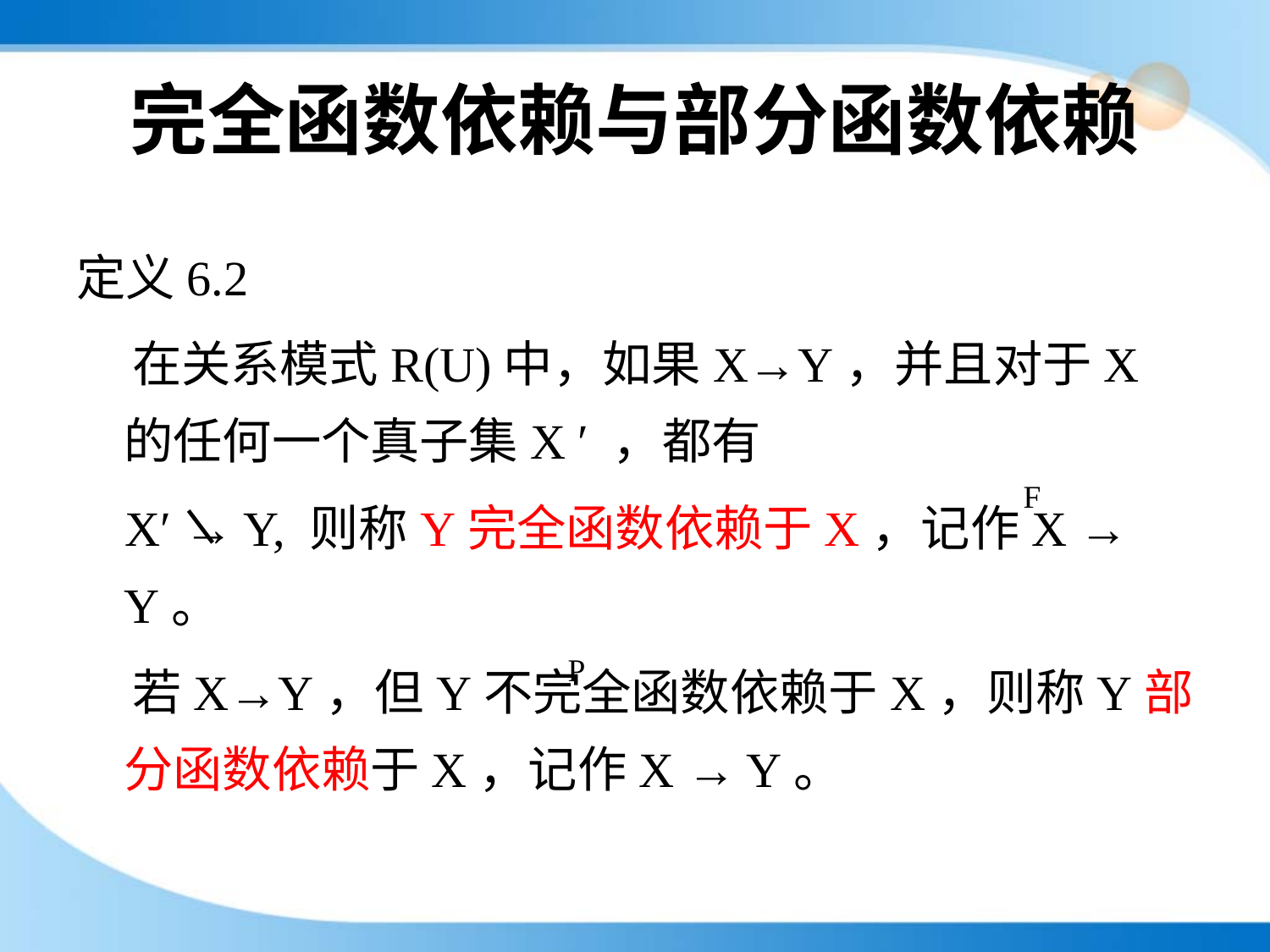

# 完全函数依赖与部分函数依赖
定义6.2
    在关系模式R(U)中，如果X→Y，并且对于X的任何一个真子集X ′ ，都有
    X′ → Y, 则称Y完全函数依赖于X，记作X → Y。
    若X→Y，但Y不完全函数依赖于X，则称Y部分函数依赖于X，记作X → Y。
F

P